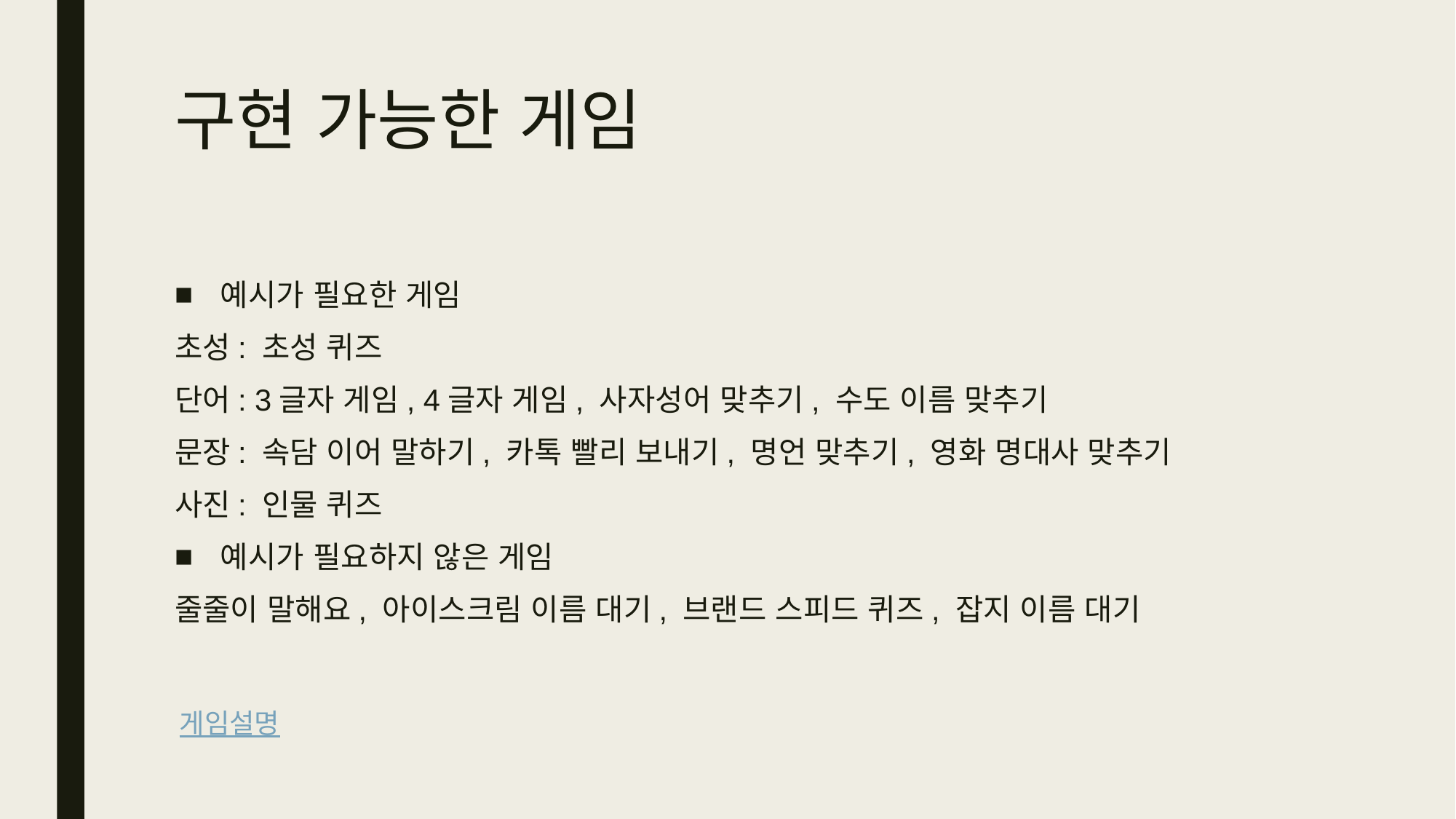

# 구현 가능한 게임
예시가 필요한 게임
초성: 초성 퀴즈
단어: 3글자 게임, 4글자 게임, 사자성어 맞추기, 수도 이름 맞추기
문장: 속담 이어 말하기, 카톡 빨리 보내기, 명언 맞추기, 영화 명대사 맞추기
사진: 인물 퀴즈
예시가 필요하지 않은 게임
줄줄이 말해요, 아이스크림 이름 대기, 브랜드 스피드 퀴즈, 잡지 이름 대기
게임설명